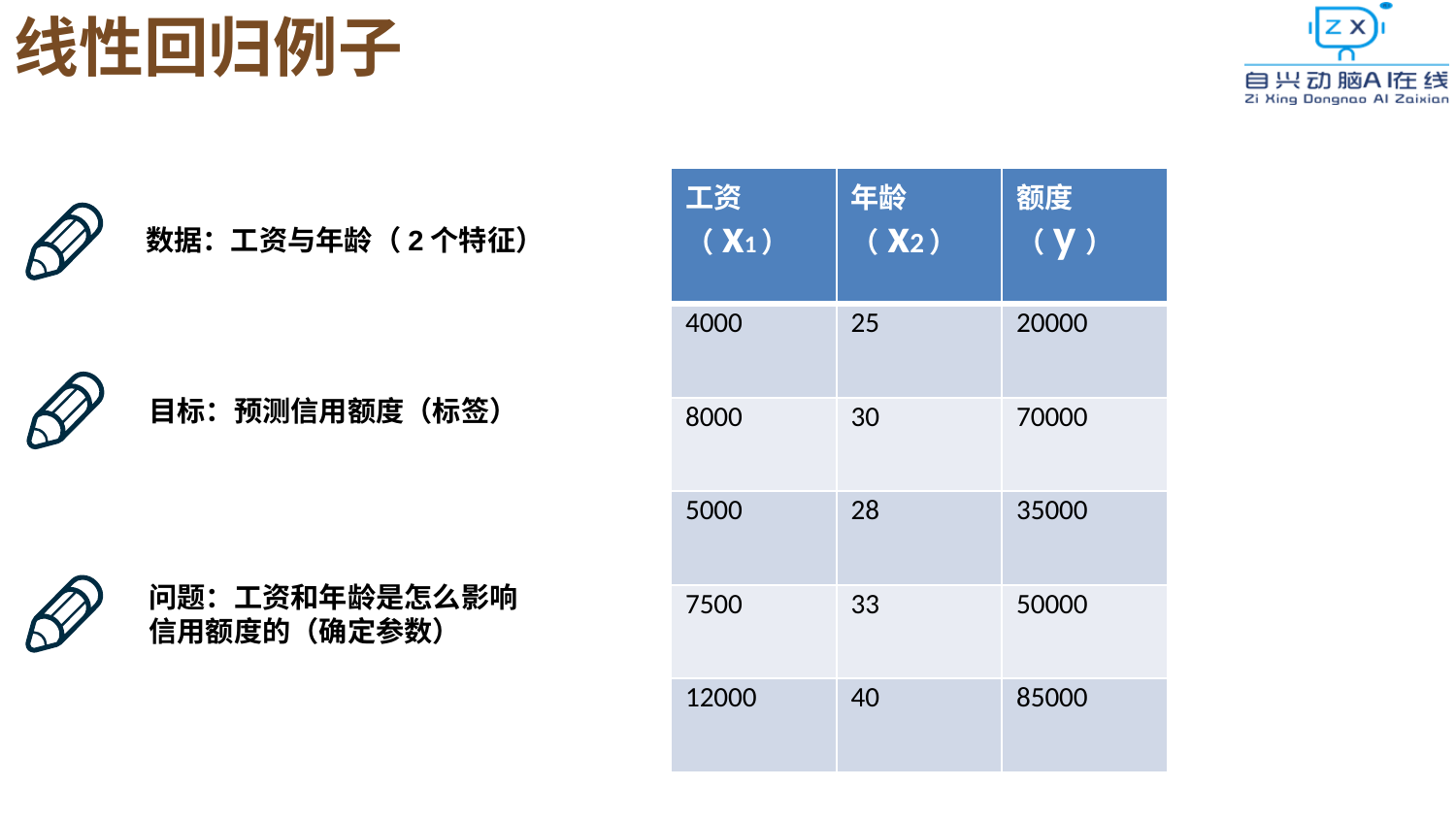

线性回归例子
| 工资（x1） | 年龄（x2） | 额度（y） |
| --- | --- | --- |
| 4000 | 25 | 20000 |
| 8000 | 30 | 70000 |
| 5000 | 28 | 35000 |
| 7500 | 33 | 50000 |
| 12000 | 40 | 85000 |

数据：工资与年龄（2个特征）

目标：预测信用额度（标签）
问题：工资和年龄是怎么影响信用额度的（确定参数）